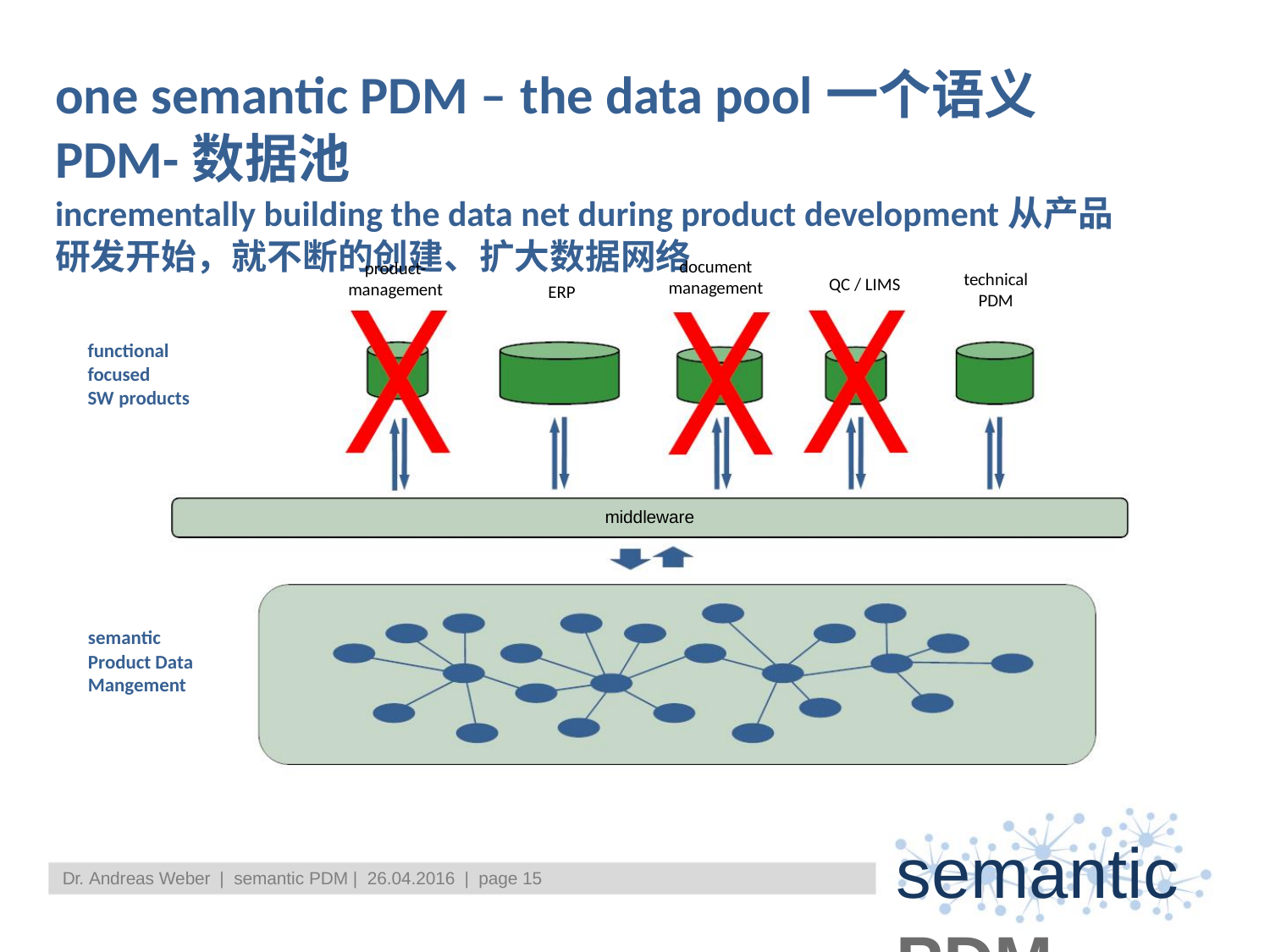

one semantic PDM – the data pool一个语义PDM-数据池
incrementally building the data net during product development从产品研发开始，就不断的创建、扩大数据网络
document
management
product-
management
technical
PDM
QC / LIMS
ERP
functional
focused
SW products
middleware
semantic
Product Data
Mangement
semantic PDM
Dr. Andreas Weber | semantic PDM | 26.04.2016 | page 15